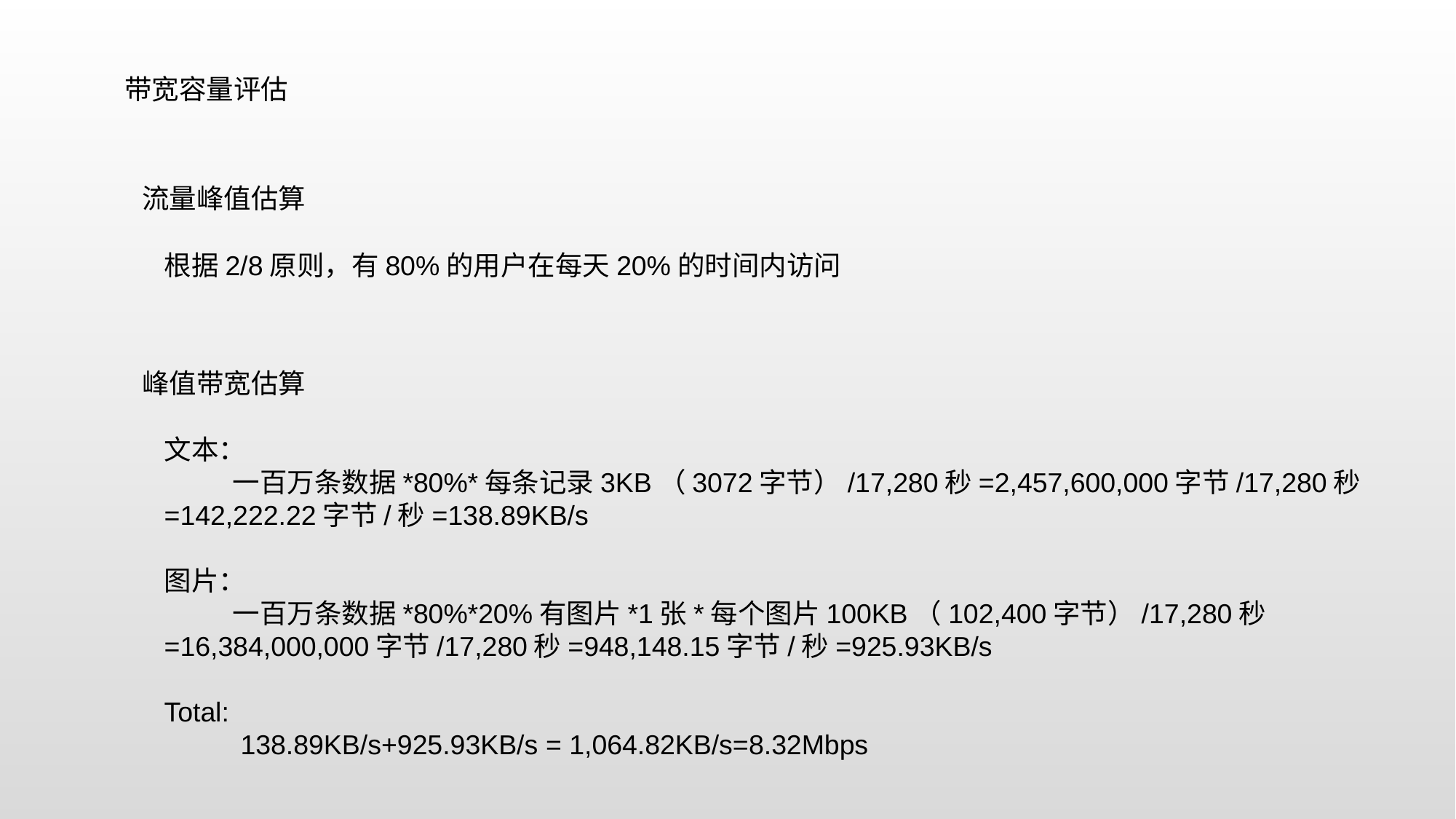

带宽容量评估
流量峰值估算
根据2/8原则，有80%的用户在每天20%的时间内访问
峰值带宽估算
文本：
          一百万条数据*80%*每条记录3KB（3072字节）/17,280秒=2,457,600,000字节/17,280秒=142,222.22字节/秒=138.89KB/s

图片：
          一百万条数据*80%*20%有图片*1张*每个图片100KB（102,400字节）/17,280秒=16,384,000,000字节/17,280秒=948,148.15字节/秒=925.93KB/s

Total:
          138.89KB/s+925.93KB/s = 1,064.82KB/s=8.32Mbps